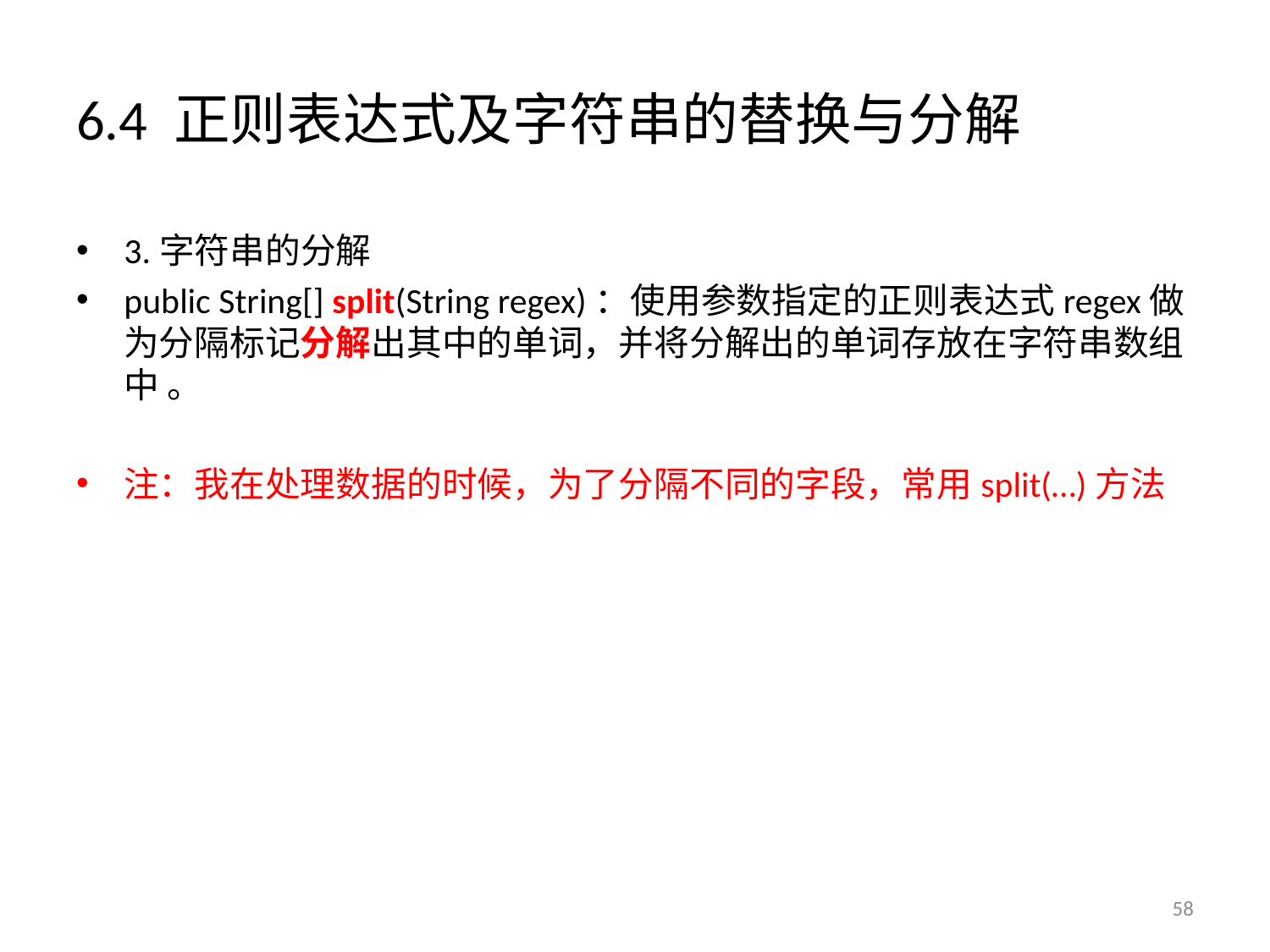

# 6.4 正则表达式及字符串的替换与分解
3.字符串的分解
public String[] split(String regex)：使用参数指定的正则表达式regex做为分隔标记分解出其中的单词，并将分解出的单词存放在字符串数组中 。

注：我在处理数据的时候，为了分隔不同的字段，常用split(…)方法

58